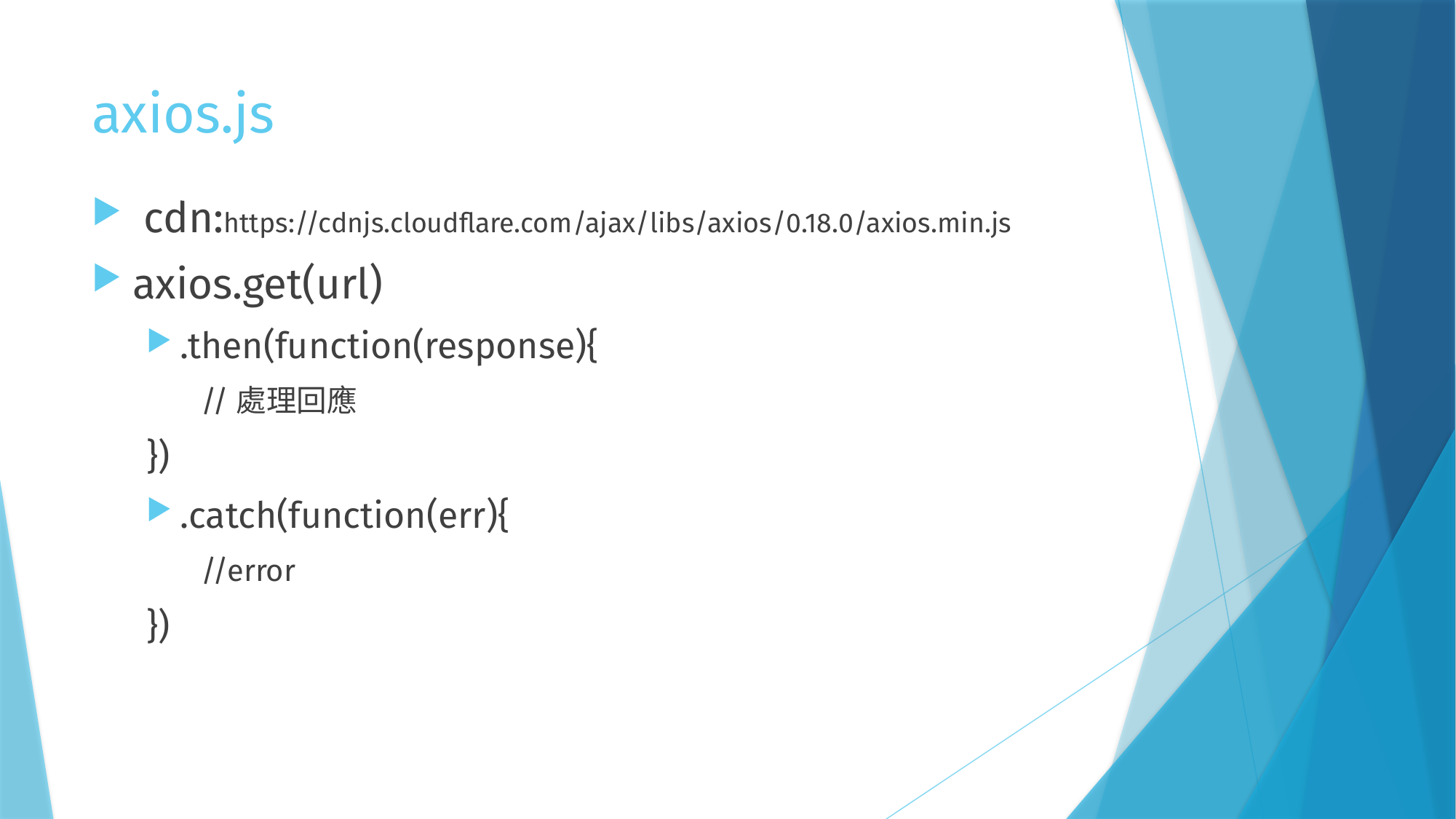

# axios.js
 cdn:https://cdnjs.cloudflare.com/ajax/libs/axios/0.18.0/axios.min.js
axios.get(url)
.then(function(response){
//處理回應
})
.catch(function(err){
//error
})